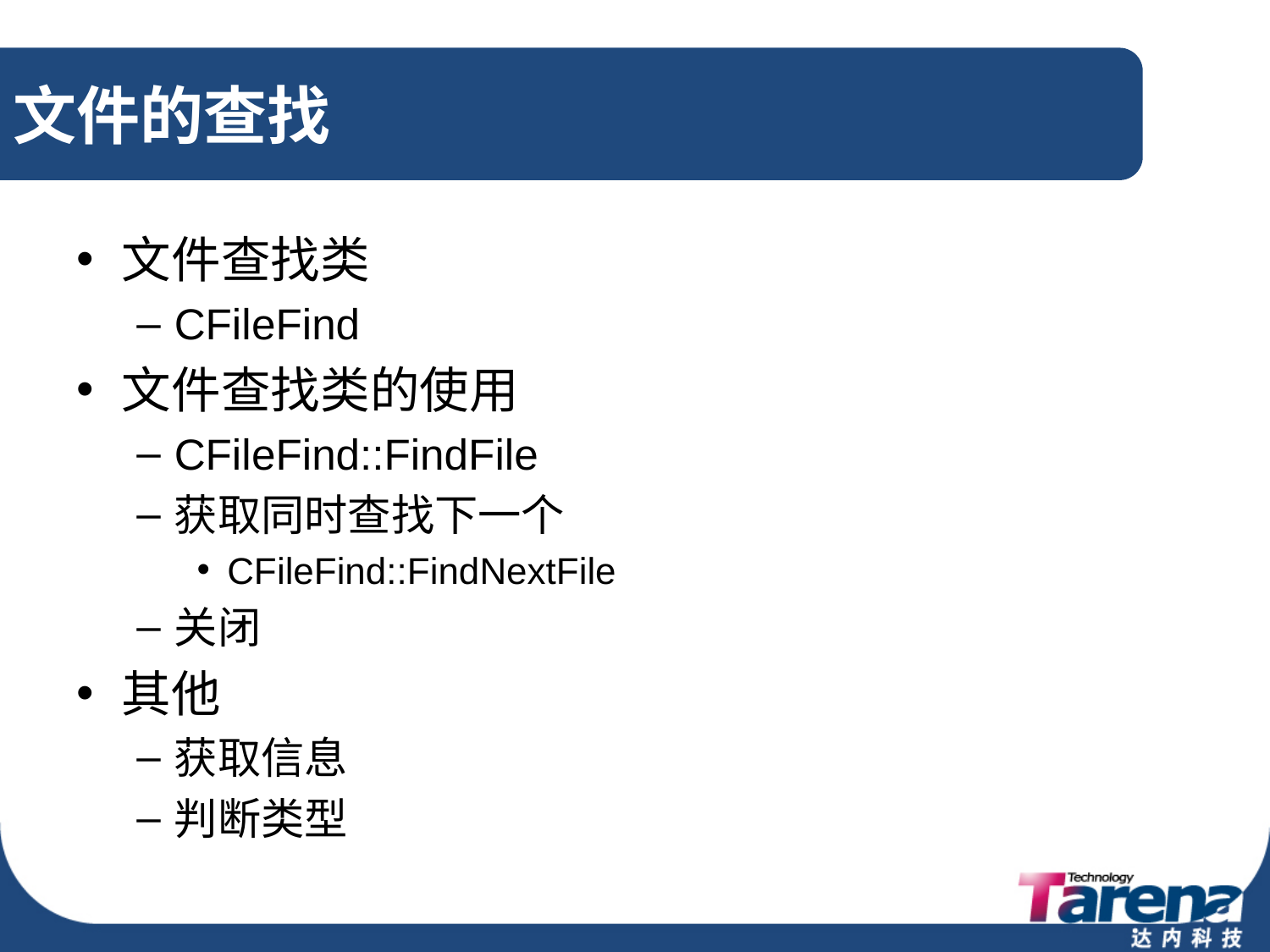

# 文件的查找
文件查找类
CFileFind
文件查找类的使用
CFileFind::FindFile
获取同时查找下一个
CFileFind::FindNextFile
关闭
其他
获取信息
判断类型